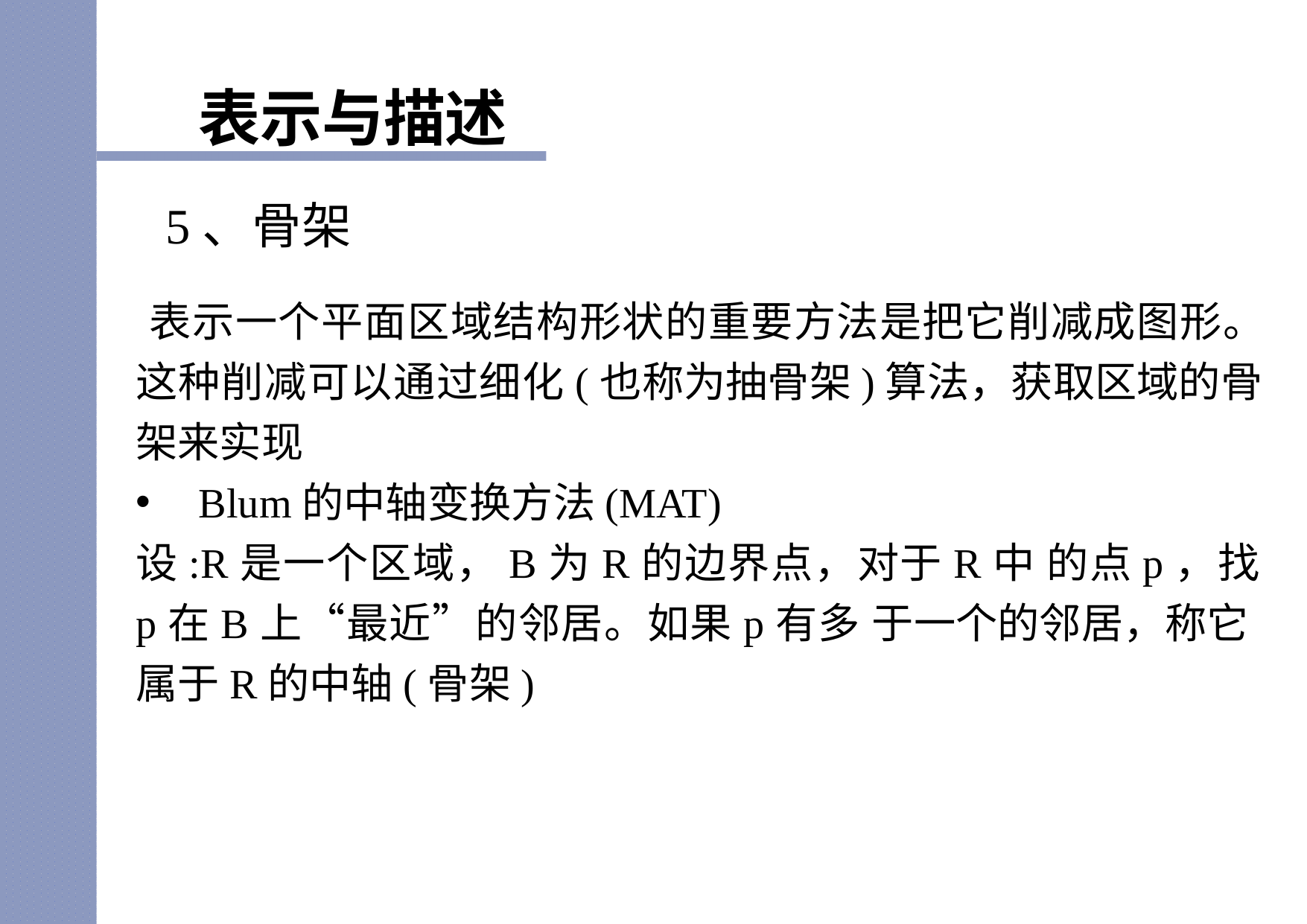

# 表示与描述
5、骨架
 表示一个平面区域结构形状的重要方法是把它削减成图形。这种削减可以通过细化(也称为抽骨架)算法，获取区域的骨架来实现
Blum的中轴变换方法(MAT)
设:R是一个区域，B为R的边界点，对于R中 的点p，找p在B上“最近”的邻居。如果p有多 于一个的邻居，称它属于R的中轴(骨架)